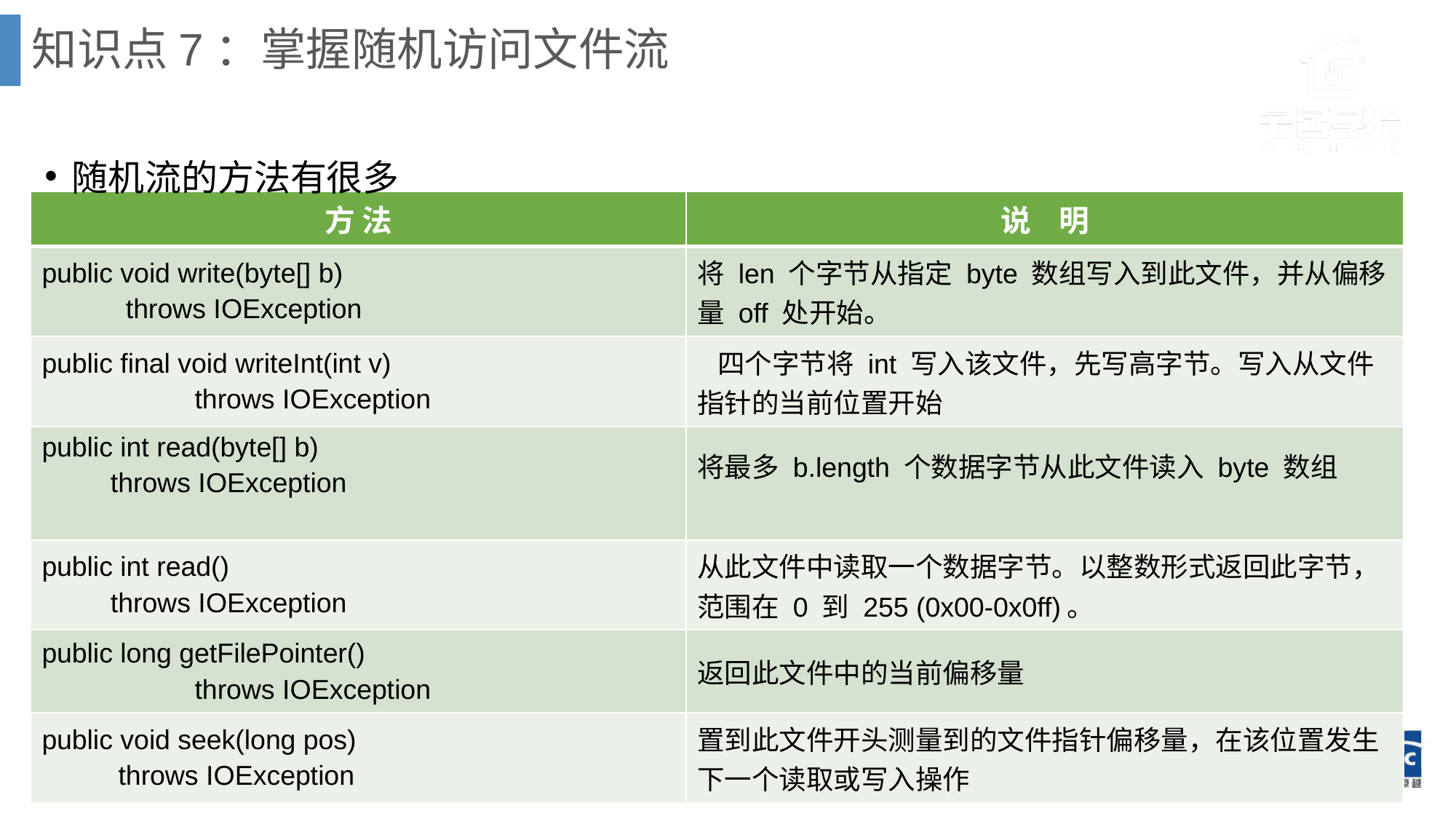

# 知识点7：掌握随机访问文件流
随机流的方法有很多

| 方 法 | 说 明 |
| --- | --- |
| public void write(byte[] b) throws IOException | 将 len 个字节从指定 byte 数组写入到此文件，并从偏移量 off 处开始。 |
| public final void writeInt(int v) throws IOException | 四个字节将 int 写入该文件，先写高字节。写入从文件指针的当前位置开始 |
| public int read(byte[] b) throws IOException | 将最多 b.length 个数据字节从此文件读入 byte 数组 |
| public int read() throws IOException | 从此文件中读取一个数据字节。以整数形式返回此字节，范围在 0 到 255 (0x00-0x0ff)。 |
| public long getFilePointer() throws IOException | 返回此文件中的当前偏移量 |
| public void seek(long pos) throws IOException | 置到此文件开头测量到的文件指针偏移量，在该位置发生下一个读取或写入操作 |